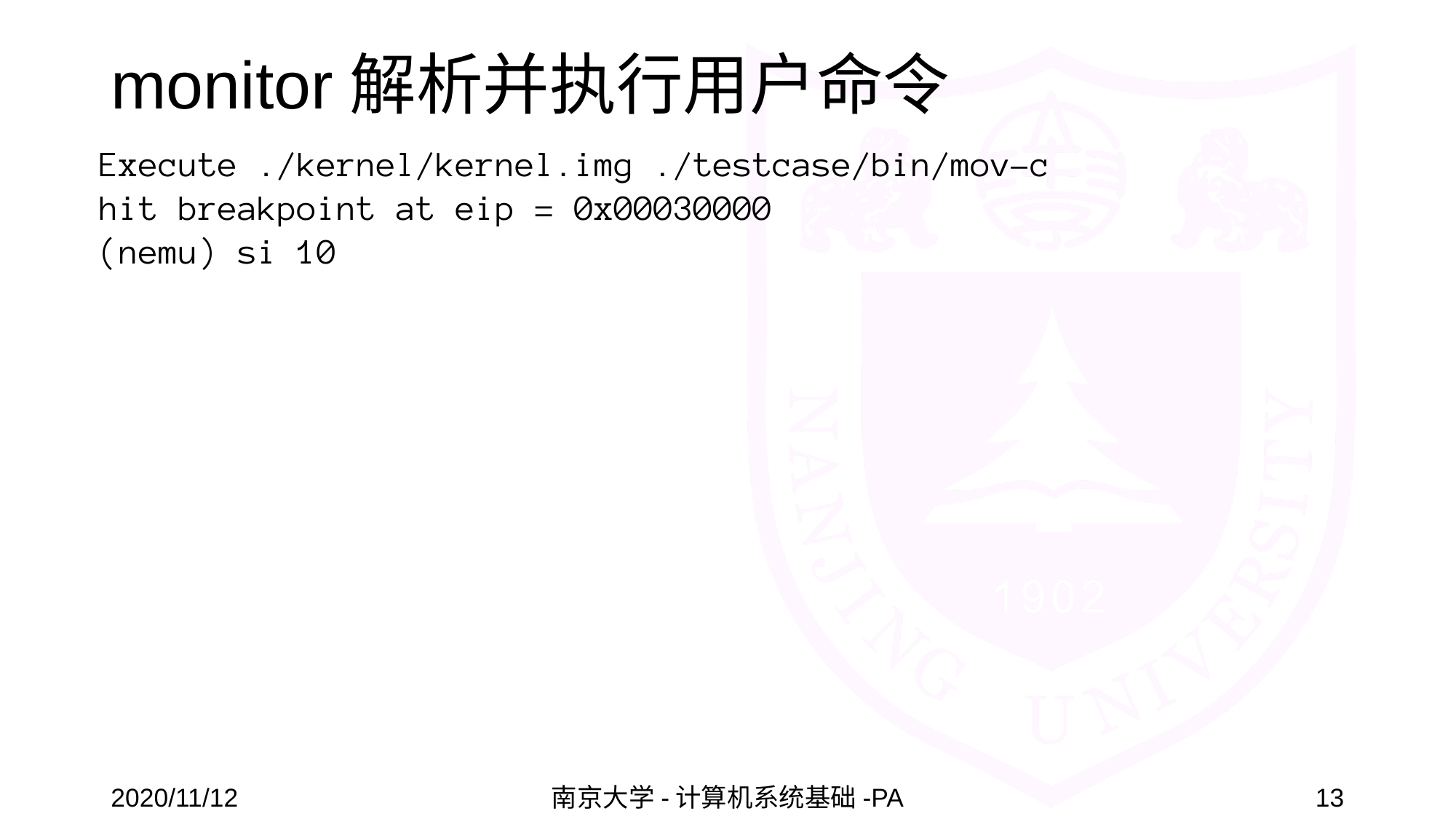

# monitor解析并执行用户命令
Execute ./kernel/kernel.img ./testcase/bin/mov-c
hit breakpoint at eip = 0x00030000
(nemu) si 10
2020/11/12
南京大学-计算机系统基础-PA
13